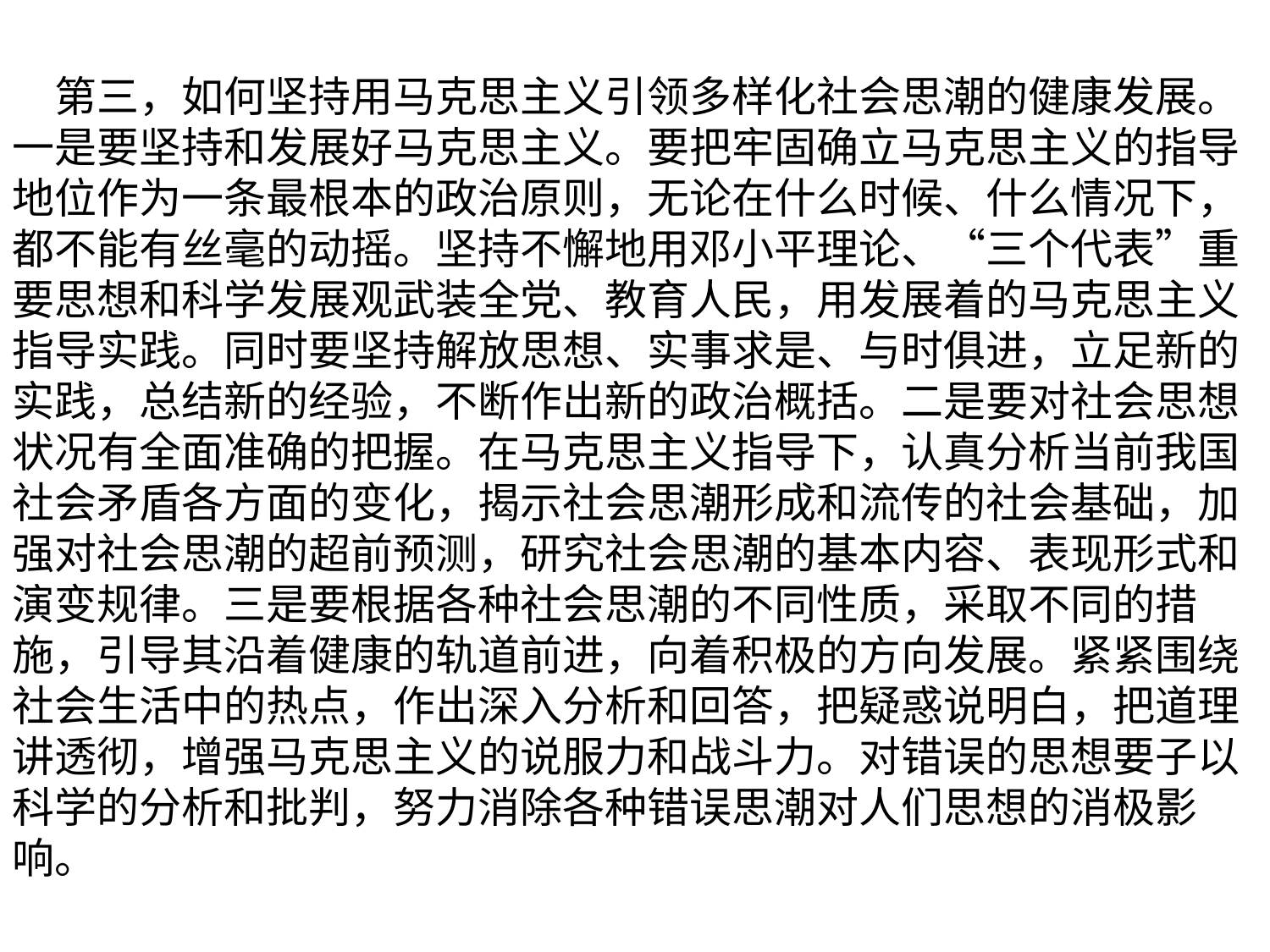

第三，如何坚持用马克思主义引领多样化社会思潮的健康发展。一是要坚持和发展好马克思主义。要把牢固确立马克思主义的指导地位作为一条最根本的政治原则，无论在什么时候、什么情况下，都不能有丝毫的动摇。坚持不懈地用邓小平理论、“三个代表”重要思想和科学发展观武装全党、教育人民，用发展着的马克思主义指导实践。同时要坚持解放思想、实事求是、与时俱进，立足新的实践，总结新的经验，不断作出新的政治概括。二是要对社会思想状况有全面准确的把握。在马克思主义指导下，认真分析当前我国社会矛盾各方面的变化，揭示社会思潮形成和流传的社会基础，加强对社会思潮的超前预测，研究社会思潮的基本内容、表现形式和演变规律。三是要根据各种社会思潮的不同性质，采取不同的措施，引导其沿着健康的轨道前进，向着积极的方向发展。紧紧围绕社会生活中的热点，作出深入分析和回答，把疑惑说明白，把道理讲透彻，增强马克思主义的说服力和战斗力。对错误的思想要子以科学的分析和批判，努力消除各种错误思潮对人们思想的消极影响。